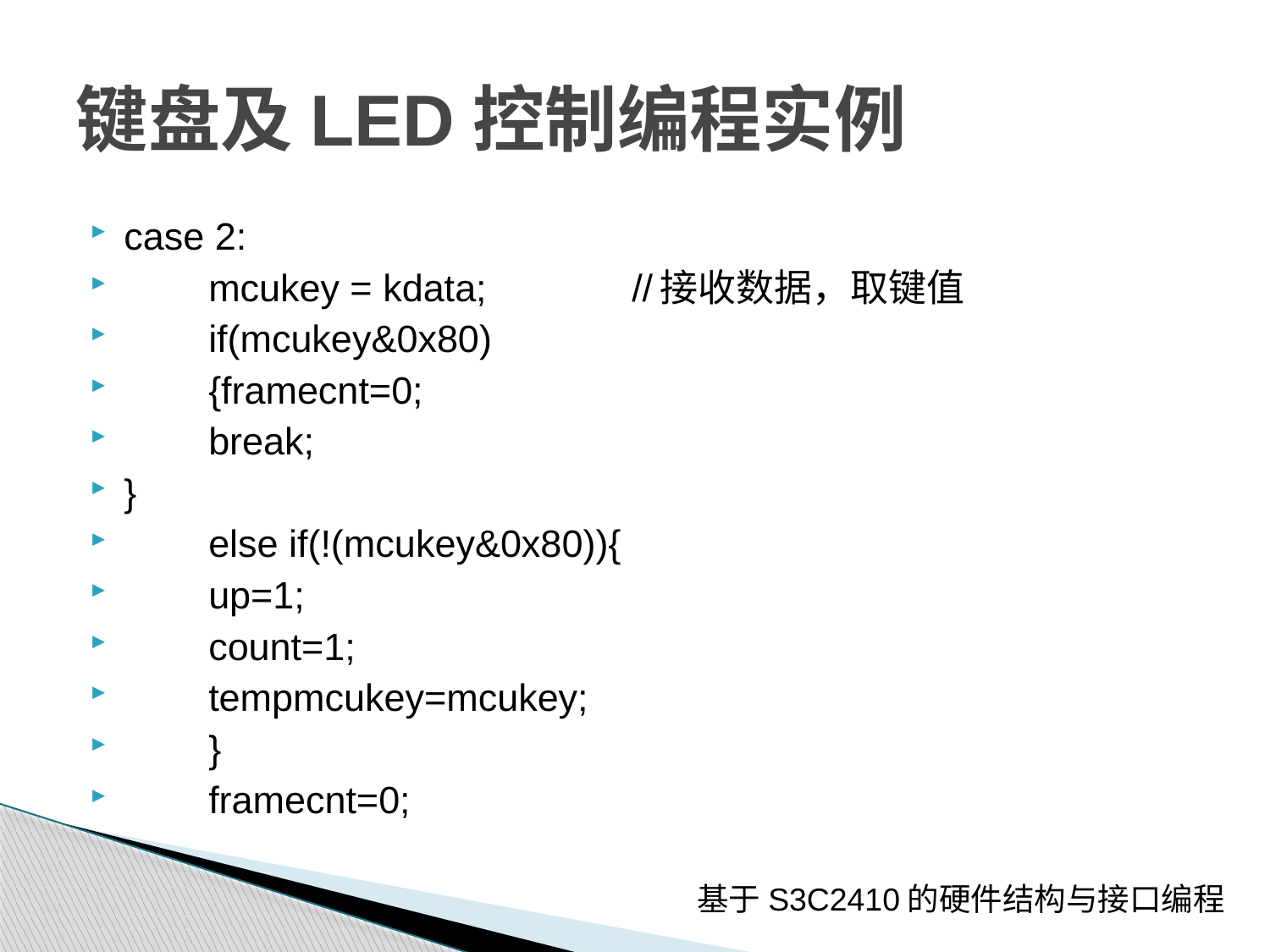

# 键盘及LED控制编程实例
case 2:
        mcukey = kdata;    		//接收数据，取键值
        if(mcukey&0x80)
        {framecnt=0;
        break;
}
        else if(!(mcukey&0x80)){
        up=1;
        count=1;
        tempmcukey=mcukey;
        }
        framecnt=0;
基于S3C2410的硬件结构与接口编程